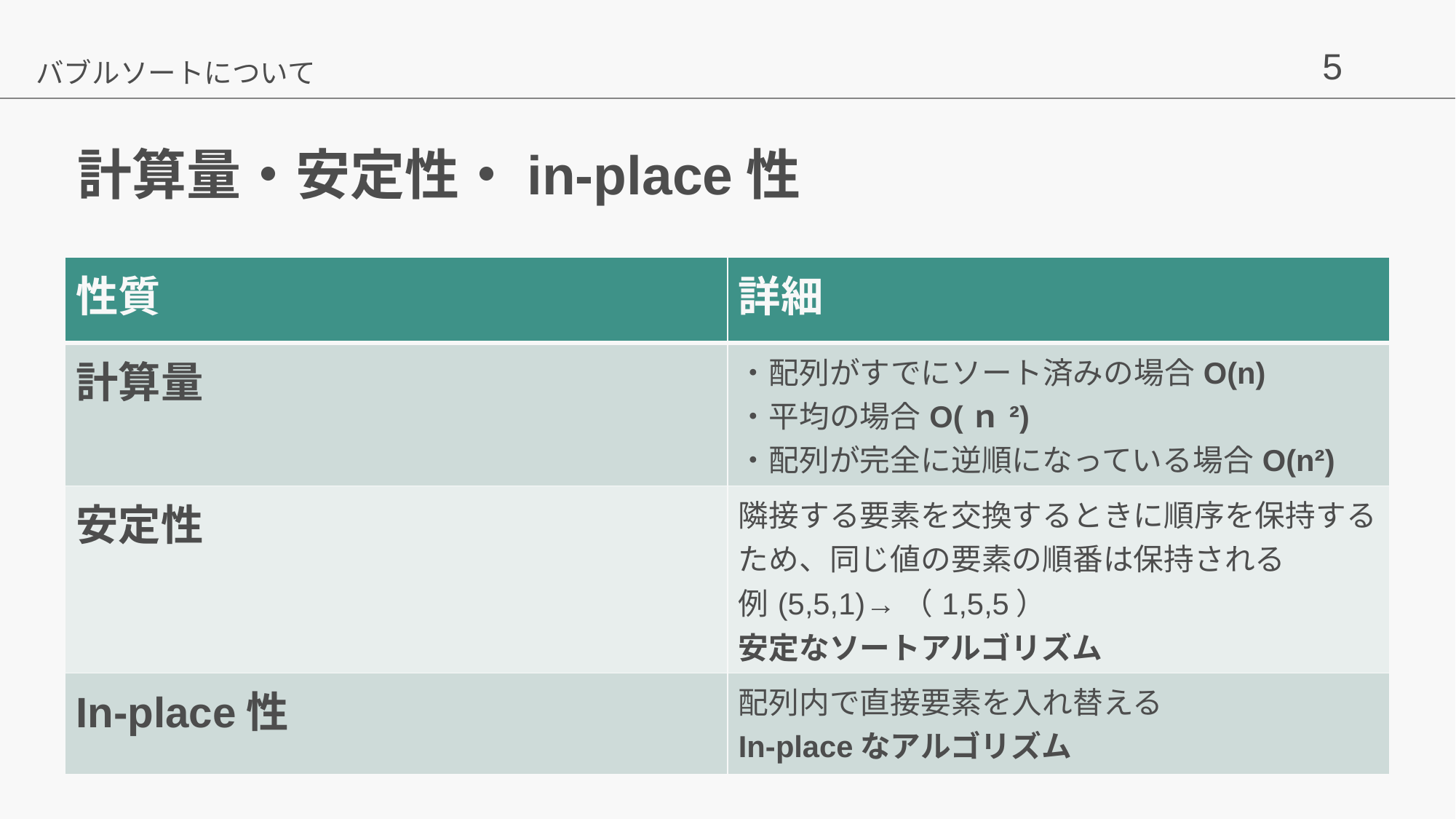

バブルソートについて

# 計算量・安定性・in-place性
| 性質 | 詳細 |
| --- | --- |
| 計算量 | ・配列がすでにソート済みの場合O(n) ・平均の場合O(ｎ²) ・配列が完全に逆順になっている場合O(n²) |
| 安定性 | 隣接する要素を交換するときに順序を保持するため、同じ値の要素の順番は保持される 例(5,5,1)→（1,5,5） 安定なソートアルゴリズム |
| In-place性 | 配列内で直接要素を入れ替える In-placeなアルゴリズム |